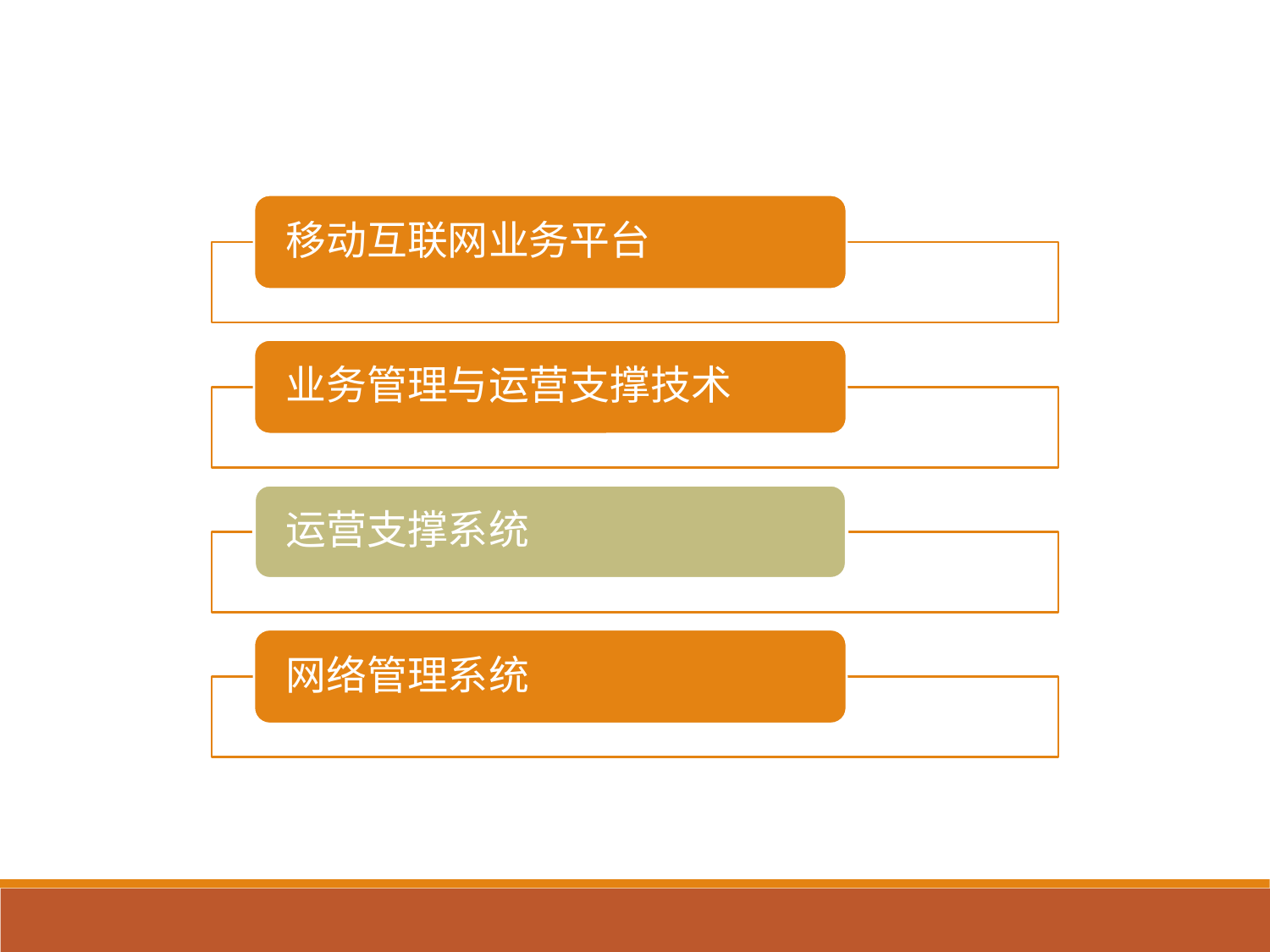

移动互联网业务平台
业务管理与运营支撑技术
运营支撑系统
网络管理系统